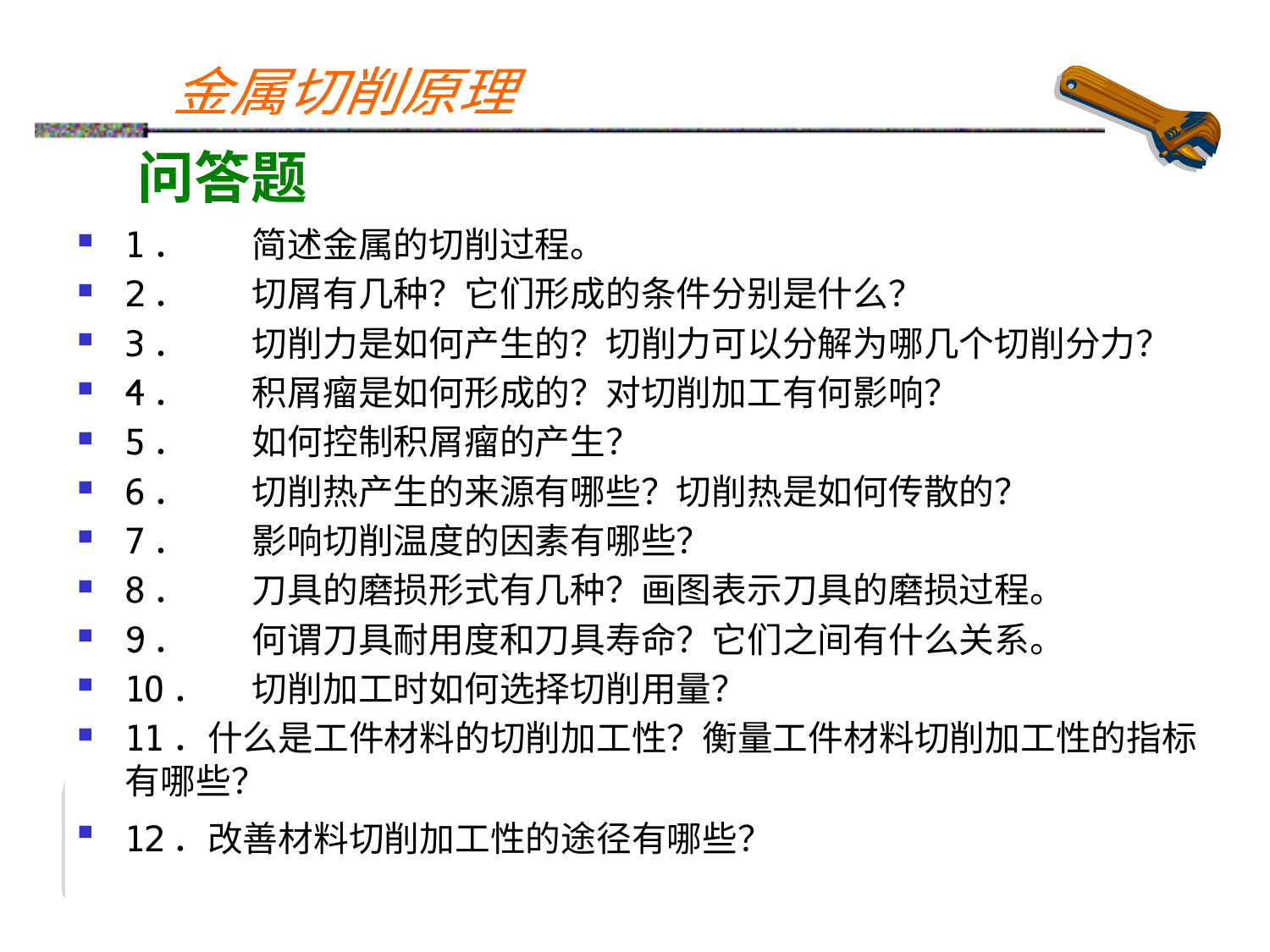

问答题
1．	简述金属的切削过程。
2．	切屑有几种？它们形成的条件分别是什么？
3．	切削力是如何产生的？切削力可以分解为哪几个切削分力？
4．	积屑瘤是如何形成的？对切削加工有何影响？
5．	如何控制积屑瘤的产生？
6．	切削热产生的来源有哪些？切削热是如何传散的？
7．	影响切削温度的因素有哪些？
8．	刀具的磨损形式有几种？画图表示刀具的磨损过程。
9．	何谓刀具耐用度和刀具寿命？它们之间有什么关系。
10．	切削加工时如何选择切削用量？
11．什么是工件材料的切削加工性？衡量工件材料切削加工性的指标有哪些？
12．改善材料切削加工性的途径有哪些？